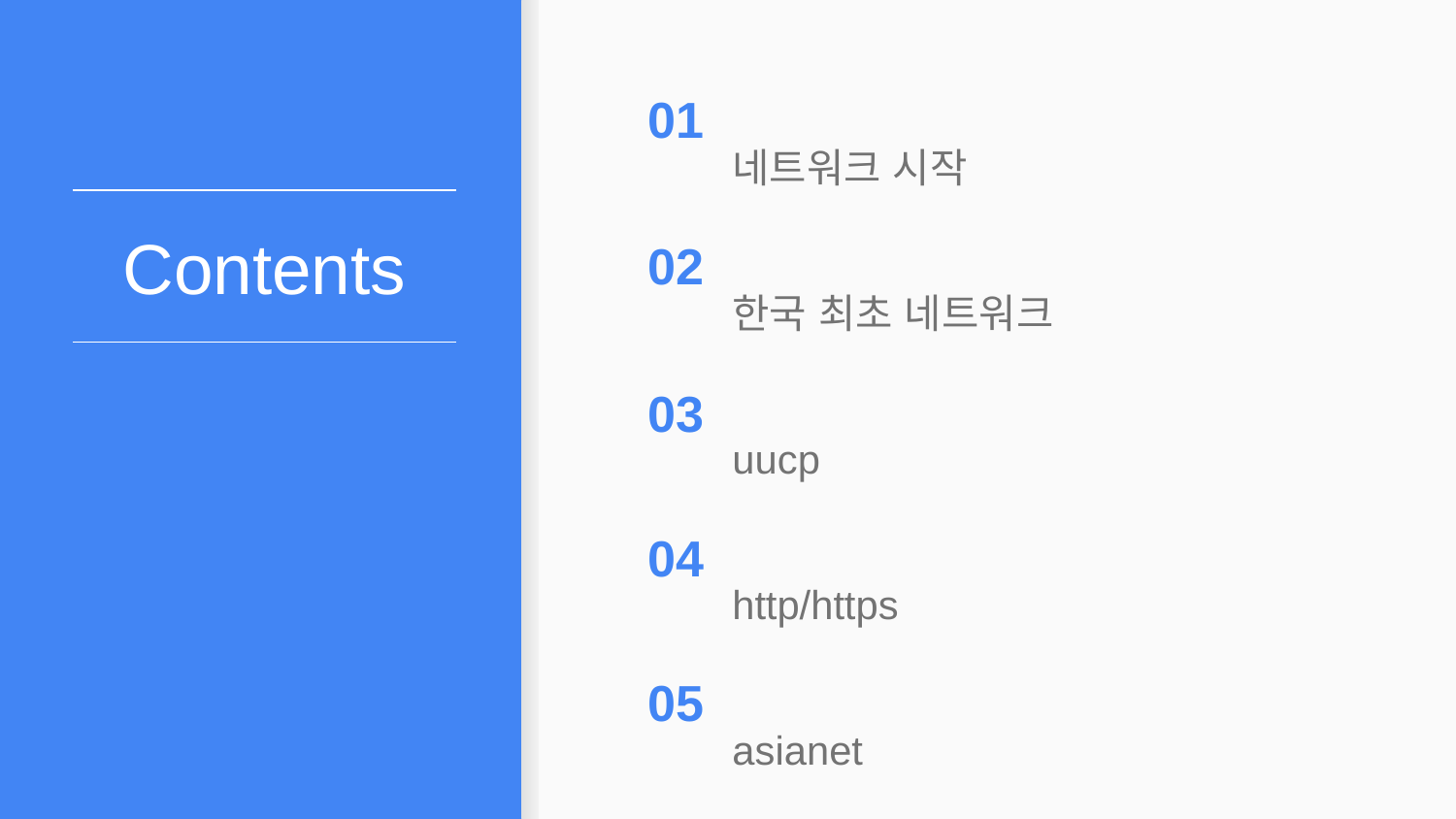

네트워크 시작
한국 최초 네트워크
uucp
http/https
asianet
01
# Contents
02
03
04
05